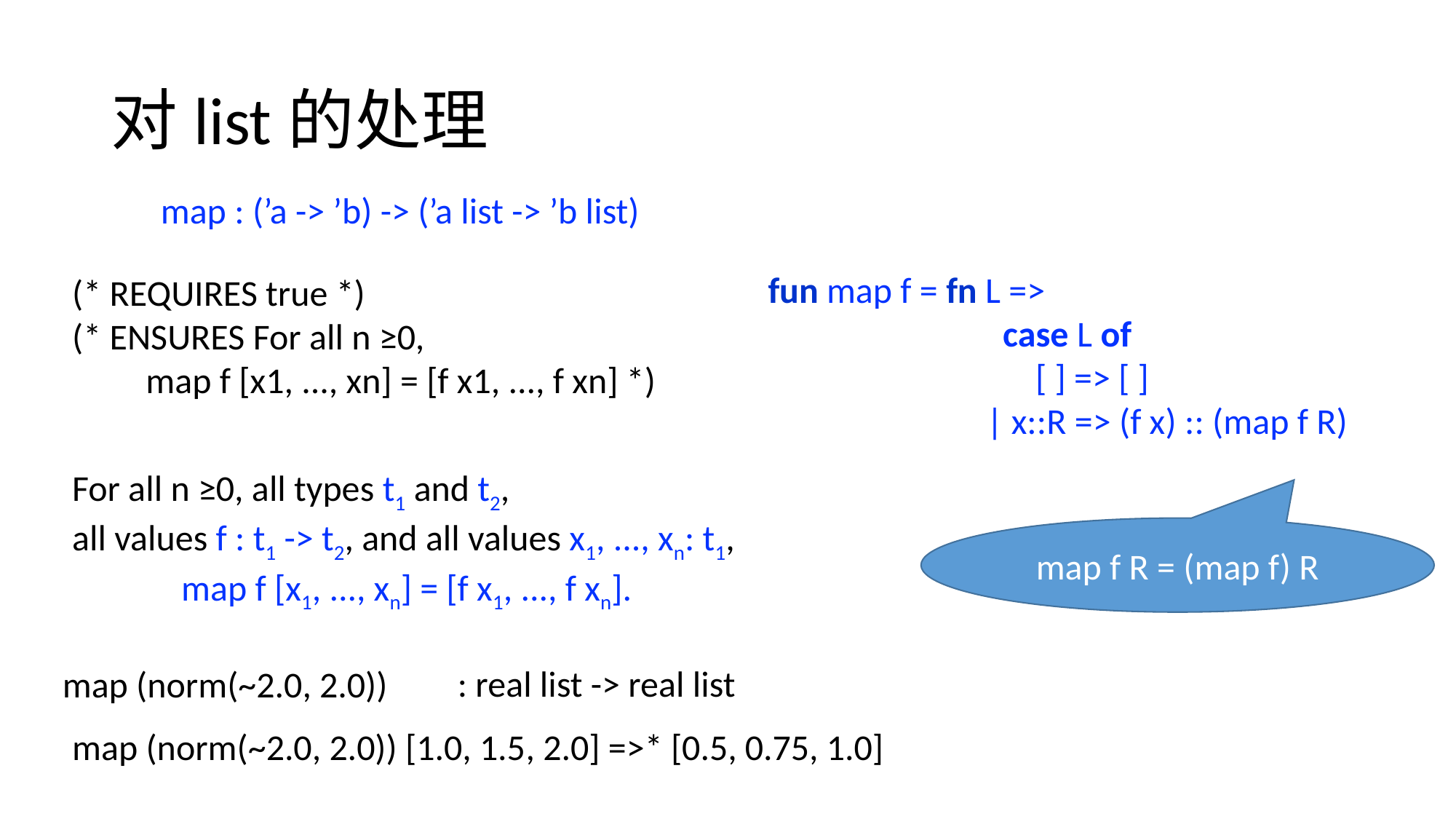

# 对list的处理
map : (’a -> ’b) -> (’a list -> ’b list)
fun map f = fn L =>
		  case L of
		      [ ] => [ ]
		| x::R => (f x) :: (map f R)
(* REQUIRES true *)
(* ENSURES For all n ≥0,
         map f [x1, ..., xn] = [f x1, ..., f xn] *)
For all n ≥0, all types t1 and t2,
all values f : t1 -> t2, and all values x1, ..., xn: t1,
	map f [x1, ..., xn] = [f x1, ..., f xn].
map f R = (map f) R
: real list -> real list
map (norm(~2.0, 2.0))
map (norm(~2.0, 2.0)) [1.0, 1.5, 2.0] =>* [0.5, 0.75, 1.0]